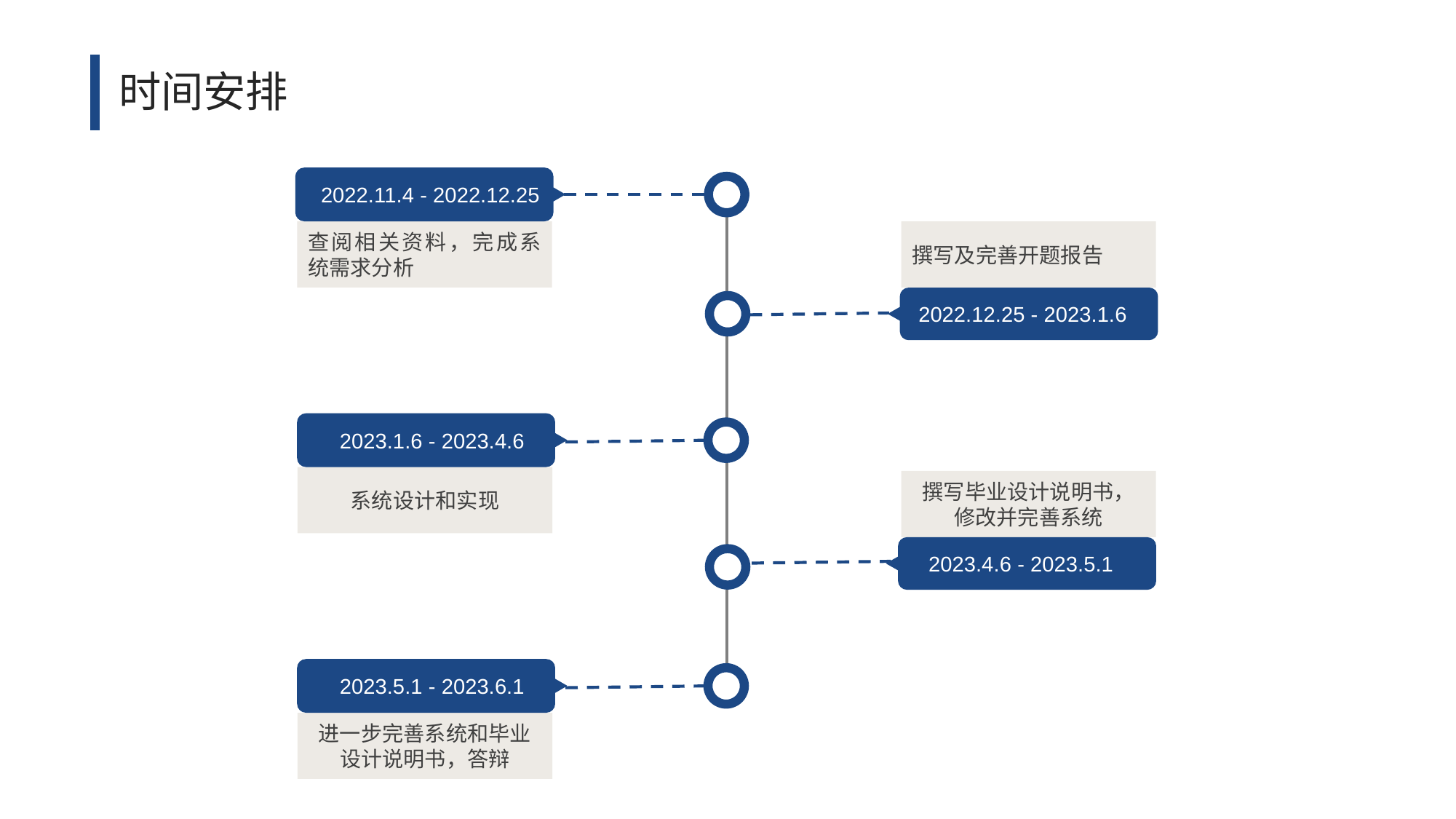

时间安排
2022.11.4 - 2022.12.25

查阅相关资料，完成系统需求分析
撰写及完善开题报告
2022.12.25 - 2023.1.6

2023.1.6 - 2023.4.6

系统设计和实现
撰写毕业设计说明书，修改并完善系统
2023.4.6 - 2023.5.1

2023.5.1 - 2023.6.1

进一步完善系统和毕业设计说明书，答辩